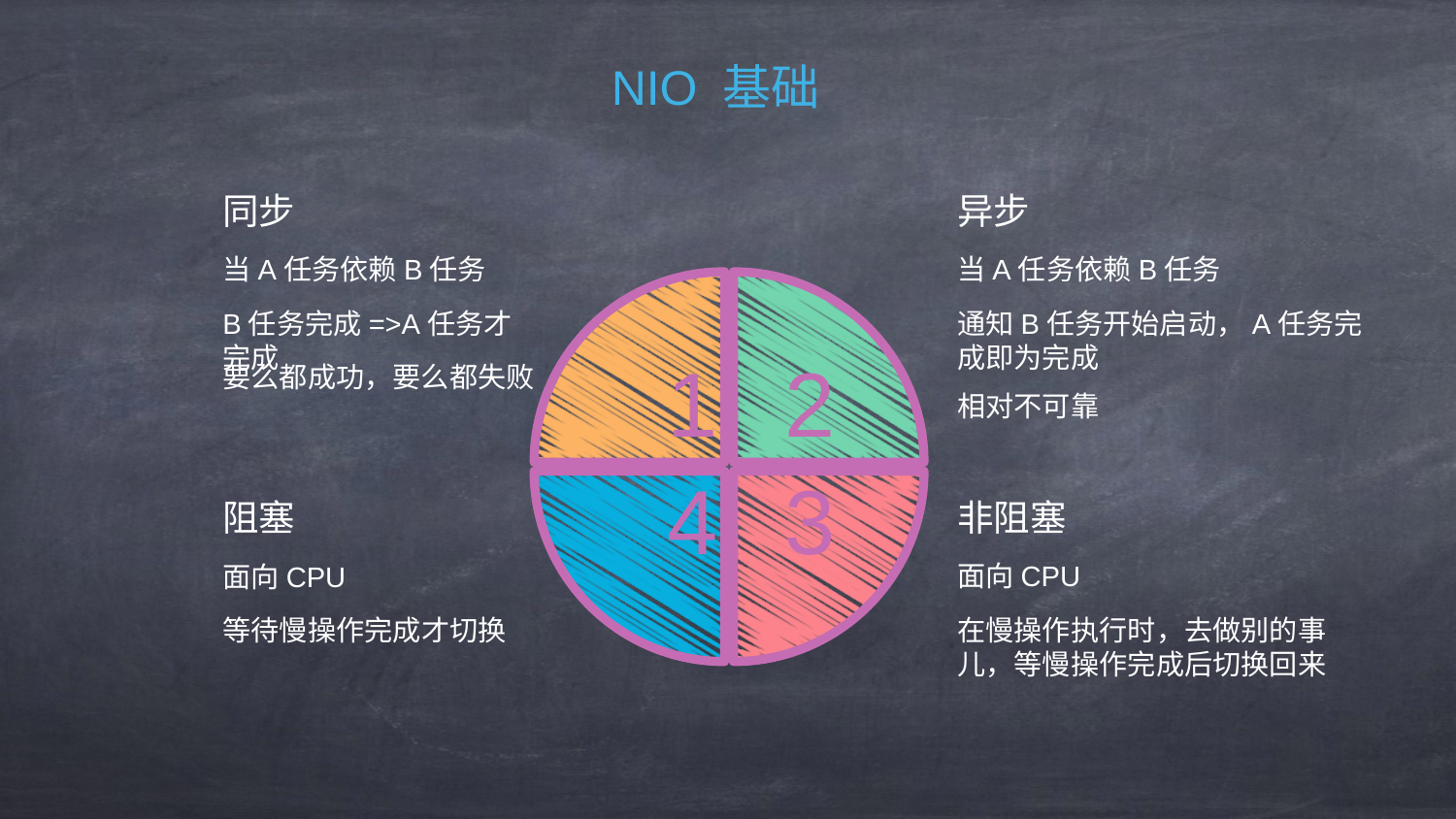

NIO 基础
同步
当A任务依赖B任务
B任务完成=>A任务才完成
要么都成功，要么都失败
异步
当A任务依赖B任务

通知B任务开始启动，A任务完成即为完成
相对不可靠
1
2
3
4
非阻塞
面向CPU
在慢操作执行时，去做别的事儿，等慢操作完成后切换回来
阻塞
面向CPU
等待慢操作完成才切换